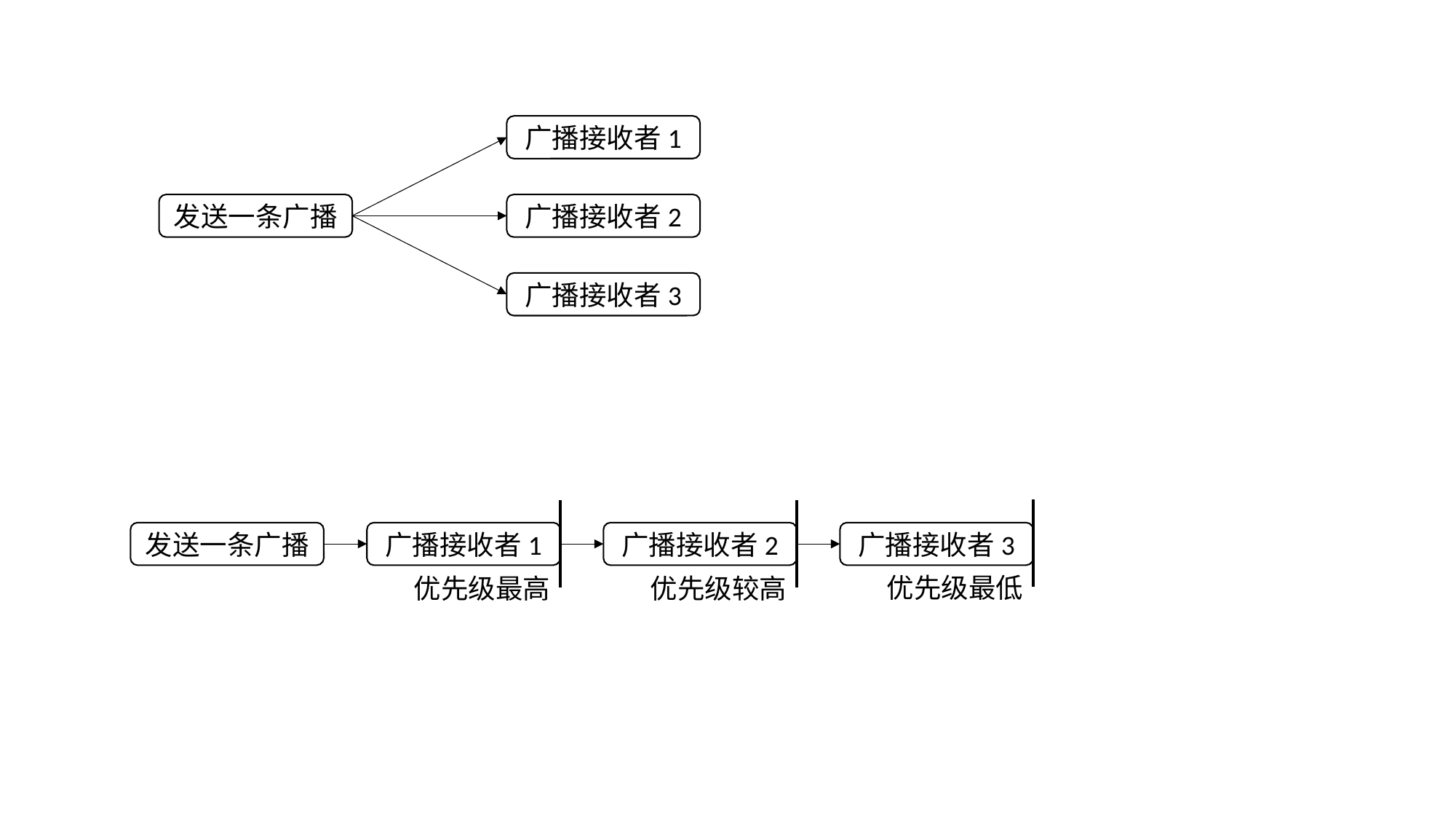

广播接收者1
发送一条广播
广播接收者2
广播接收者3
发送一条广播
广播接收者1
广播接收者2
广播接收者3
优先级最低
优先级最高
优先级较高